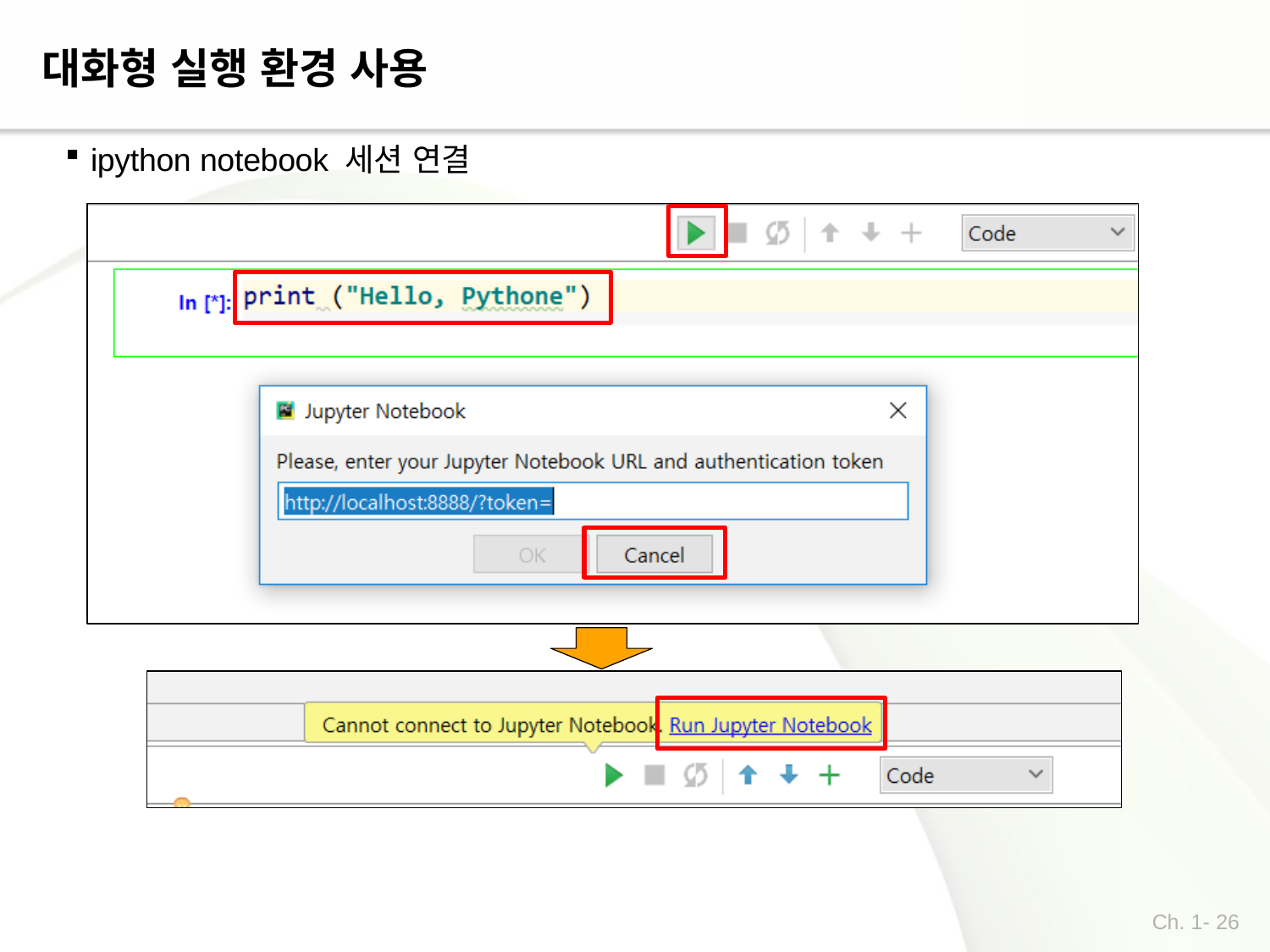

# 대화형 실행 환경 사용
ipython notebook 세션 연결

Ch. 1- 26